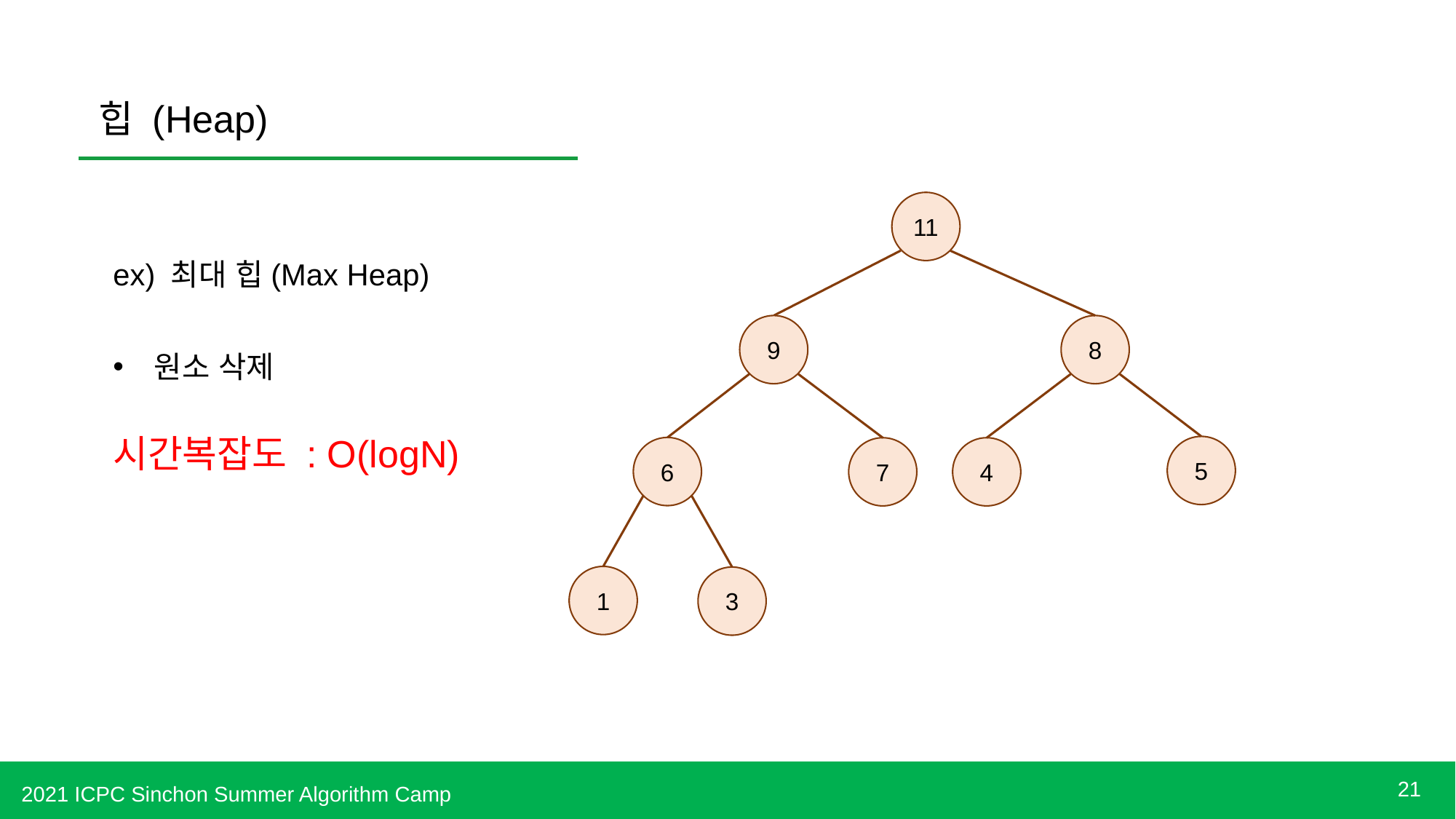

힙 (Heap)
11
ex) 최대 힙(Max Heap)
9
8
원소 삭제
시간복잡도 : O(logN)
5
6
4
7
1
3

21
2021 ICPC Sinchon Summer Algorithm Camp